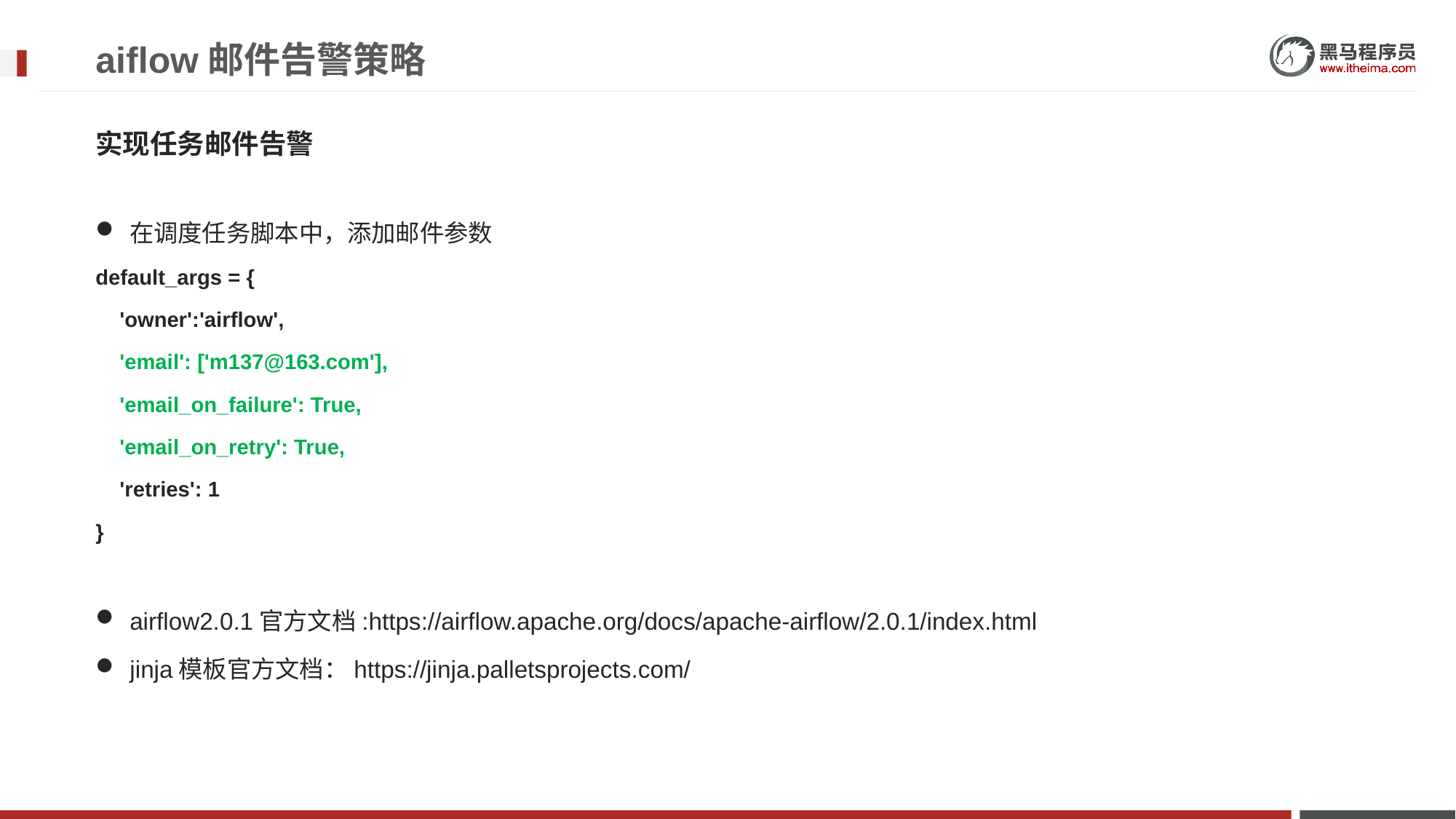

# aiflow邮件告警策略
实现任务邮件告警
在调度任务脚本中，添加邮件参数
default_args = {
    'owner':'airflow',
    'email': ['m137@163.com'],
    'email_on_failure': True,
    'email_on_retry': True,
    'retries': 1
}

airflow2.0.1官方文档:https://airflow.apache.org/docs/apache-airflow/2.0.1/index.html
jinja模板官方文档：https://jinja.palletsprojects.com/